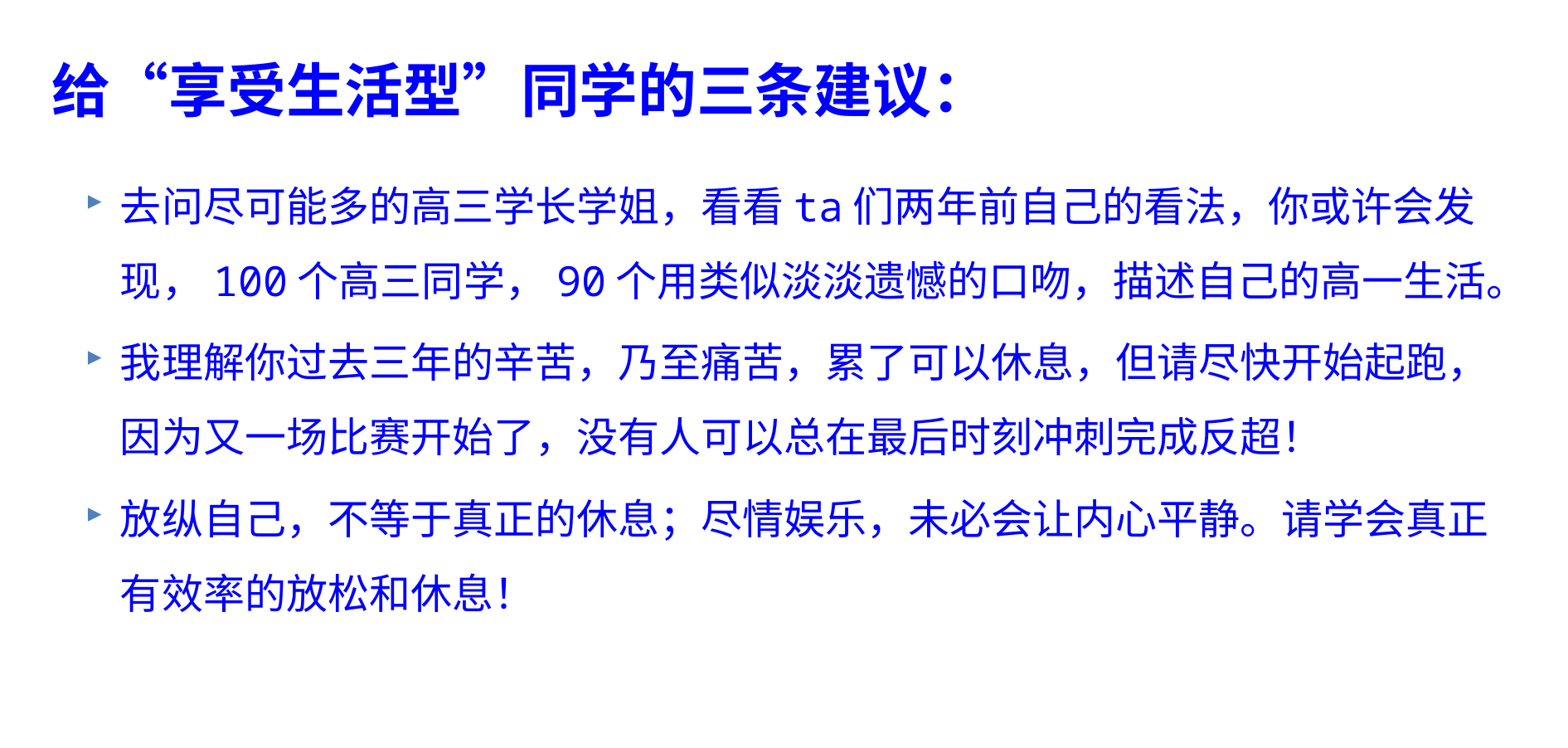

# 给“享受生活型”同学的三条建议：
去问尽可能多的高三学长学姐，看看ta们两年前自己的看法，你或许会发现，100个高三同学，90个用类似淡淡遗憾的口吻，描述自己的高一生活。
我理解你过去三年的辛苦，乃至痛苦，累了可以休息，但请尽快开始起跑，因为又一场比赛开始了，没有人可以总在最后时刻冲刺完成反超！
放纵自己，不等于真正的休息；尽情娱乐，未必会让内心平静。请学会真正有效率的放松和休息！